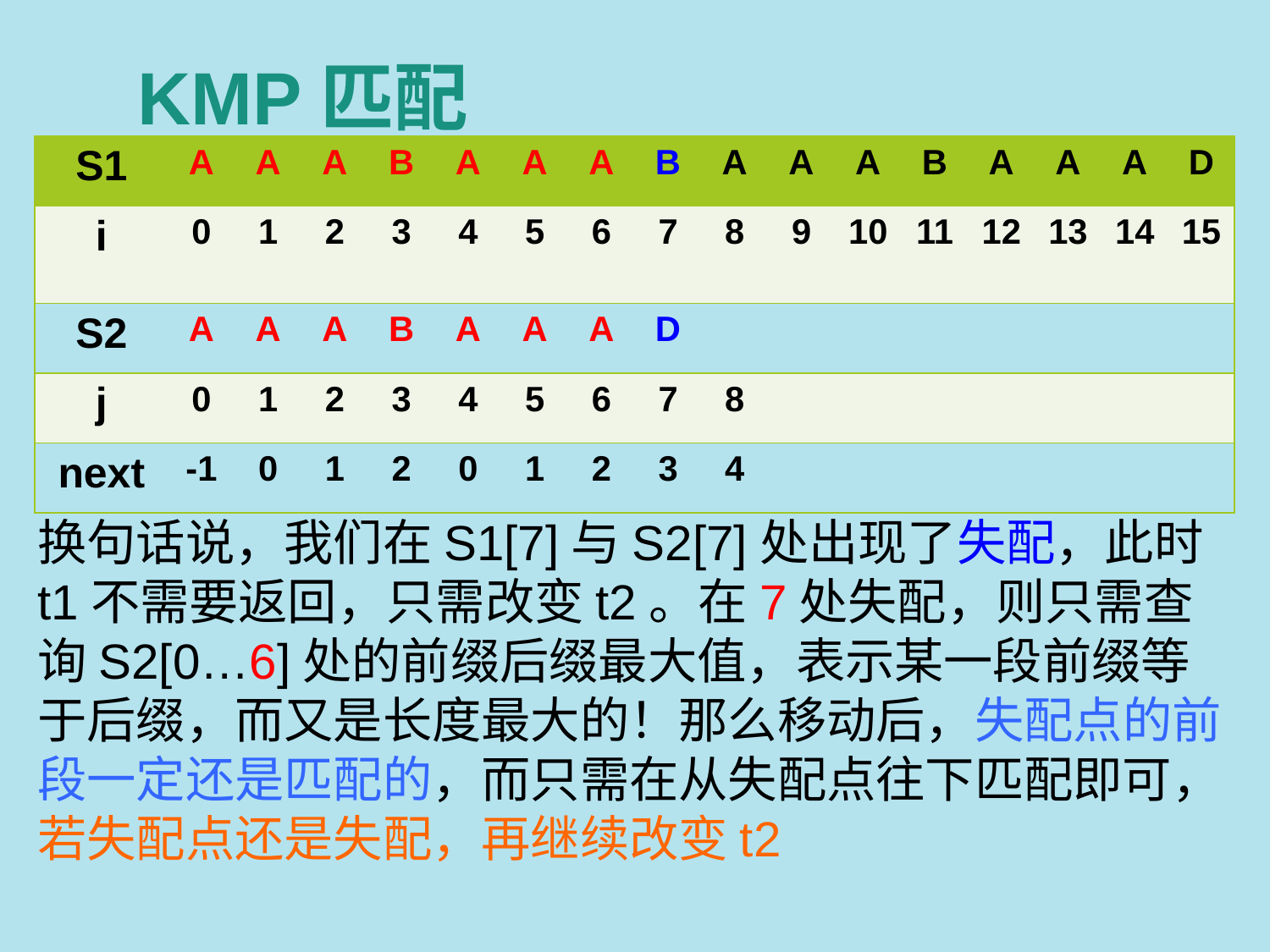

# KMP匹配
| S1 | A | A | A | B | A | A | A | B | A | A | A | B | A | A | A | D |
| --- | --- | --- | --- | --- | --- | --- | --- | --- | --- | --- | --- | --- | --- | --- | --- | --- |
| i | 0 | 1 | 2 | 3 | 4 | 5 | 6 | 7 | 8 | 9 | 10 | 11 | 12 | 13 | 14 | 15 |
| S2 | A | A | A | B | A | A | A | D |  |  |  |  |  |  |  |  |
| j | 0 | 1 | 2 | 3 | 4 | 5 | 6 | 7 | 8 |  |  |  |  |  |  |  |
| next | -1 | 0 | 1 | 2 | 0 | 1 | 2 | 3 | 4 |  |  |  |  |  |  |  |

换句话说，我们在S1[7]与S2[7]处出现了失配，此时 t1不需要返回，只需改变t2。在7处失配，则只需查询S2[0…6]处的前缀后缀最大值，表示某一段前缀等于后缀，而又是长度最大的！那么移动后，失配点的前段一定还是匹配的，而只需在从失配点往下匹配即可，若失配点还是失配，再继续改变t2